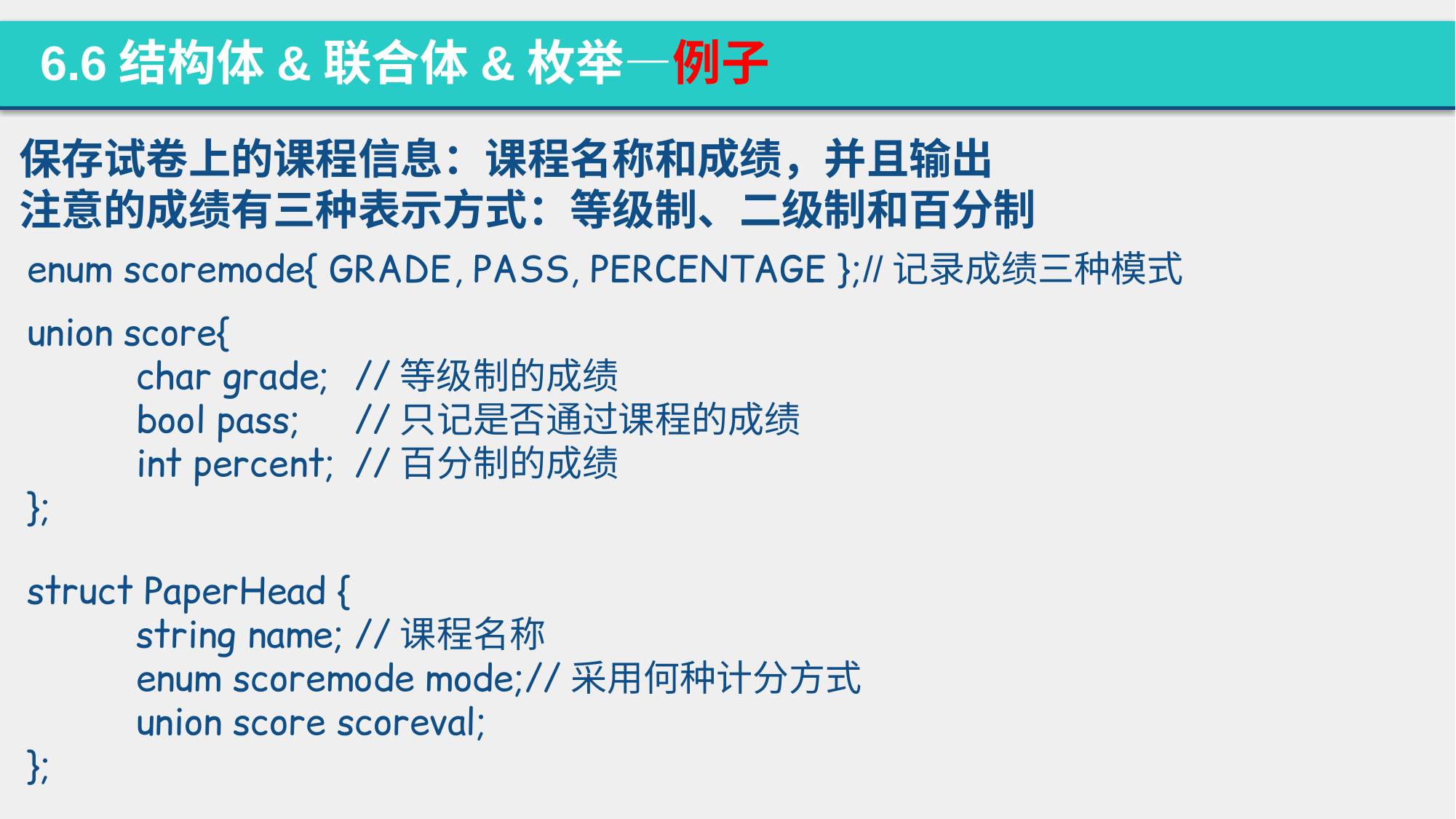

6.6结构体&联合体&枚举—例子
保存试卷上的课程信息：课程名称和成绩，并且输出
注意的成绩有三种表示方式：等级制、二级制和百分制
enum scoremode{ GRADE, PASS, PERCENTAGE };//记录成绩三种模式
union score{
	char grade;	//等级制的成绩
	bool pass;	//只记是否通过课程的成绩
	int percent;	//百分制的成绩
};
struct PaperHead {
	string name;	//课程名称
	enum scoremode mode;//采用何种计分方式
	union score scoreval;
};